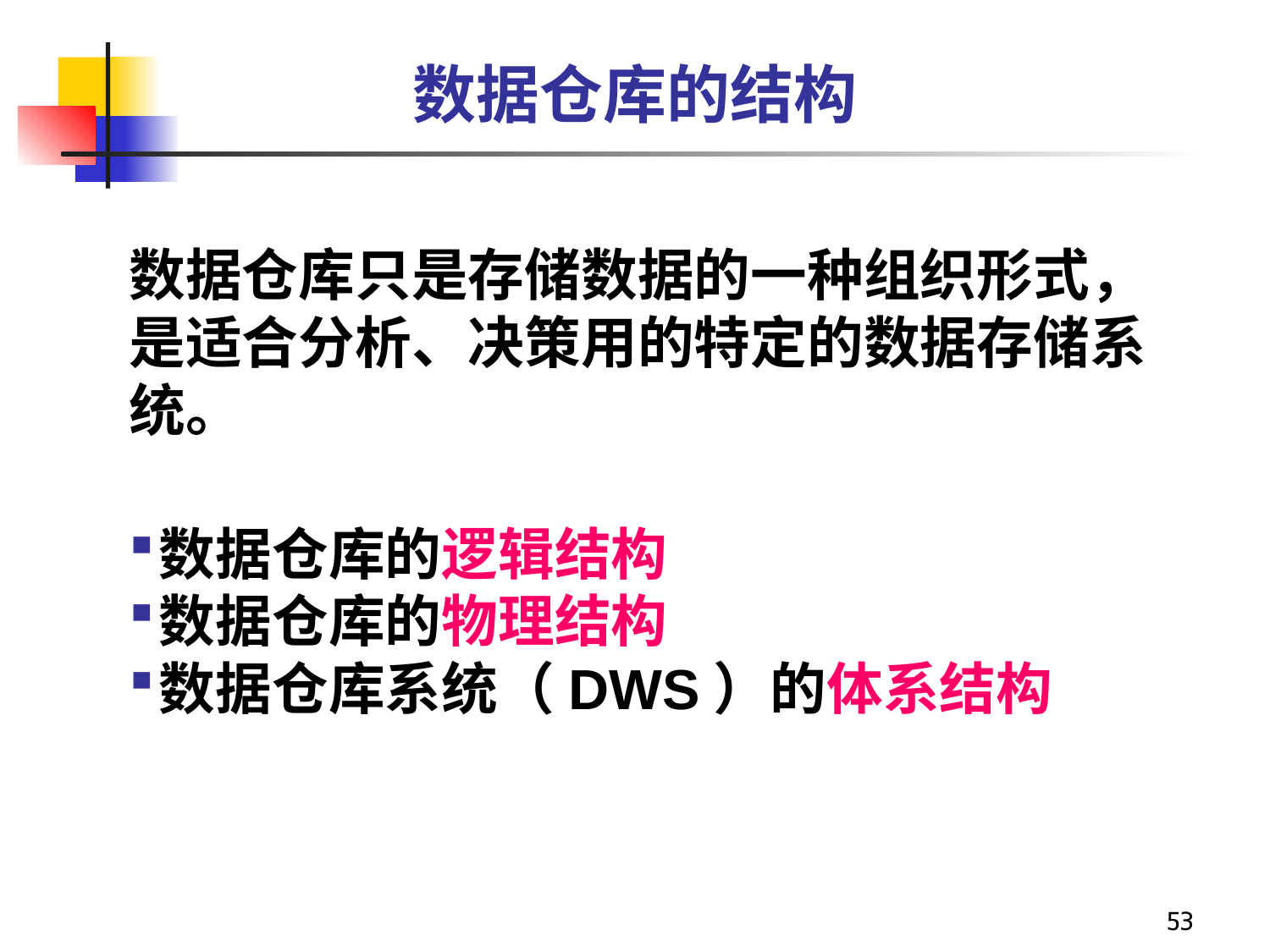

数据仓库的结构
数据仓库只是存储数据的一种组织形式，是适合分析、决策用的特定的数据存储系统。

数据仓库的逻辑结构
数据仓库的物理结构
数据仓库系统（DWS）的体系结构
53